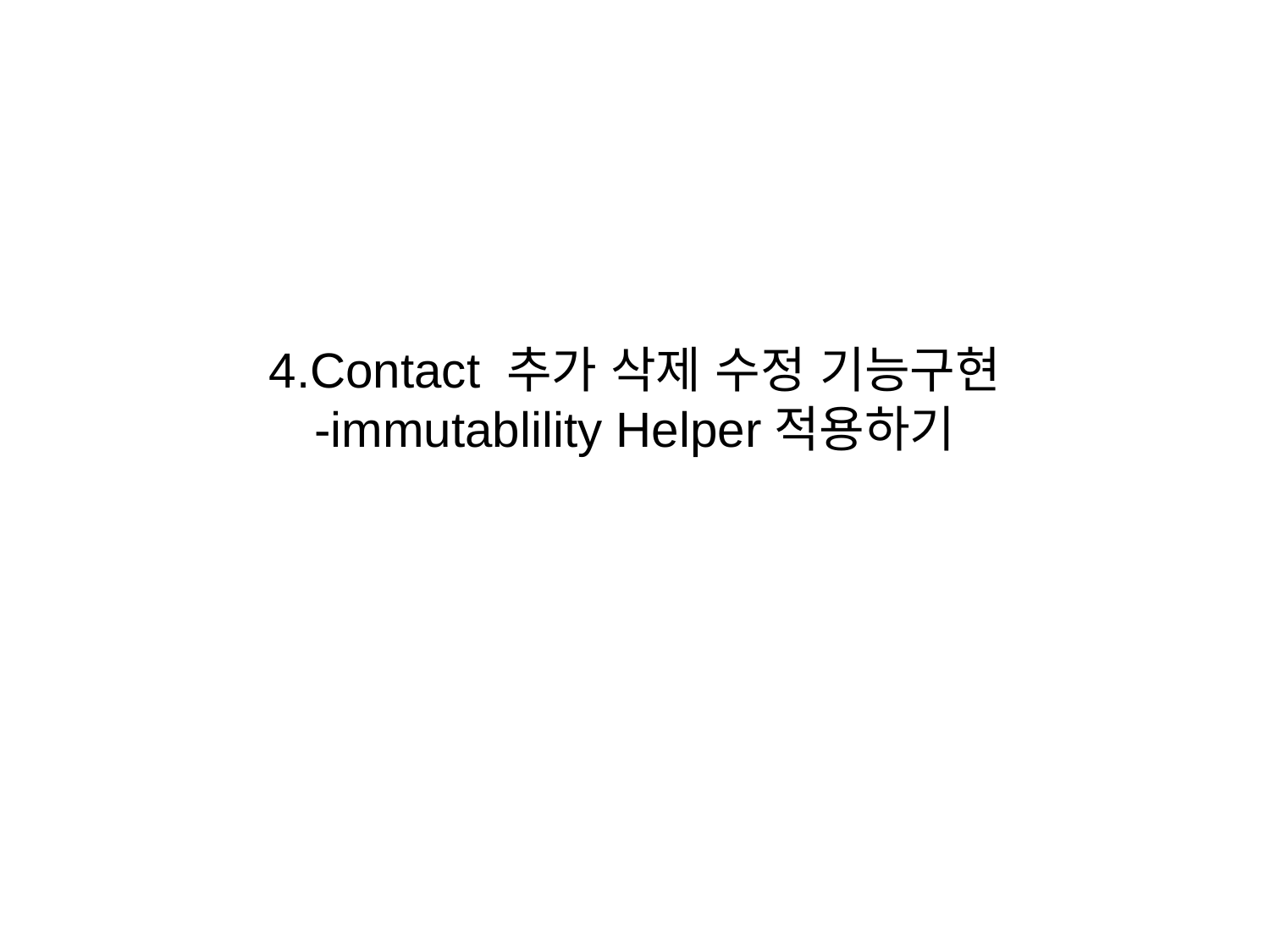

# 4.Contact 추가 삭제 수정 기능구현 -immutablility Helper적용하기